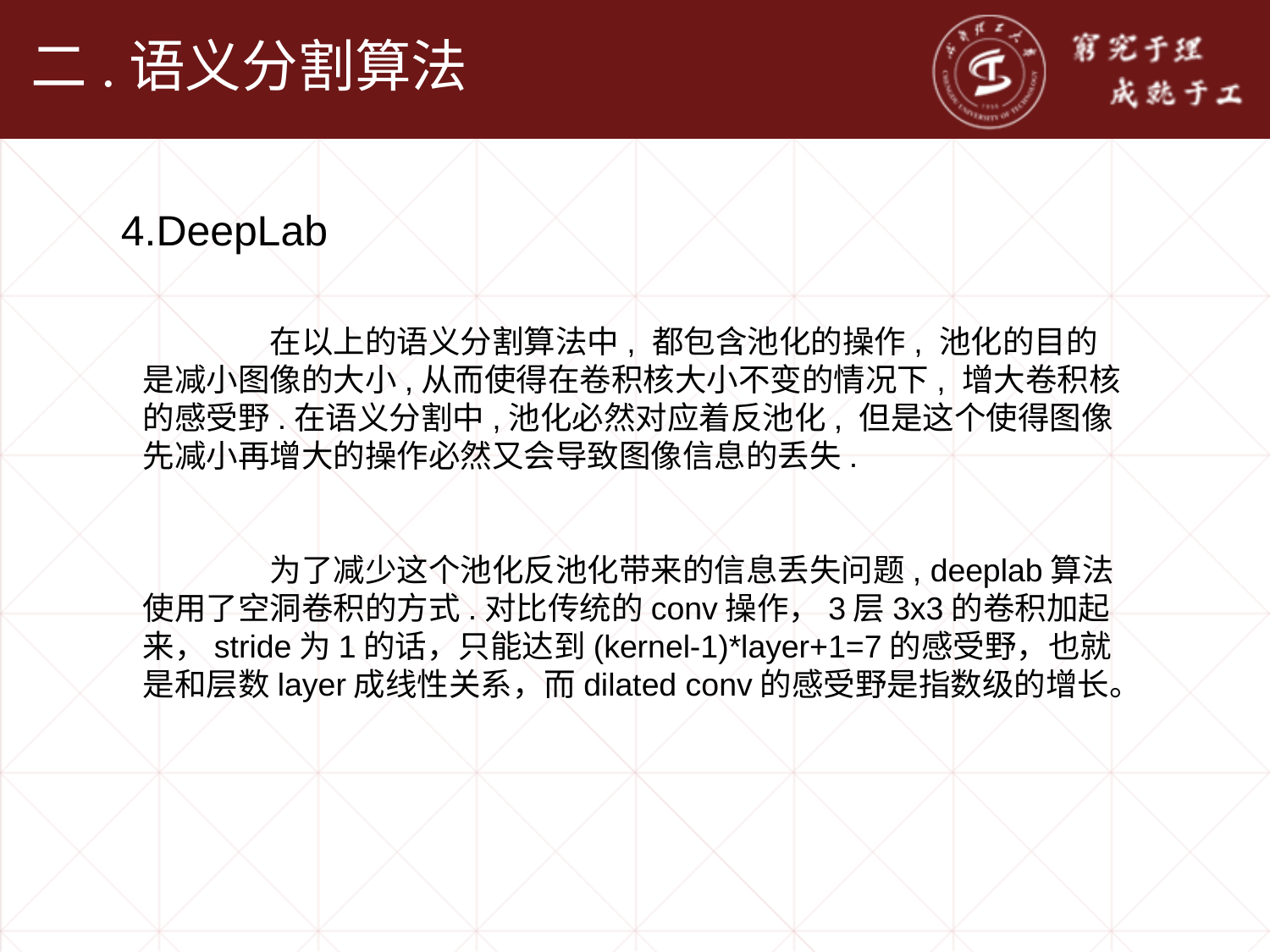

# 二.语义分割算法
4.DeepLab
	在以上的语义分割算法中, 都包含池化的操作, 池化的目的是减小图像的大小,从而使得在卷积核大小不变的情况下, 增大卷积核的感受野.在语义分割中,池化必然对应着反池化, 但是这个使得图像先减小再增大的操作必然又会导致图像信息的丢失.

	为了减少这个池化反池化带来的信息丢失问题, deeplab算法使用了空洞卷积的方式.对比传统的conv操作，3层3x3的卷积加起来，stride为1的话，只能达到(kernel-1)*layer+1=7的感受野，也就是和层数layer成线性关系，而dilated conv的感受野是指数级的增长。